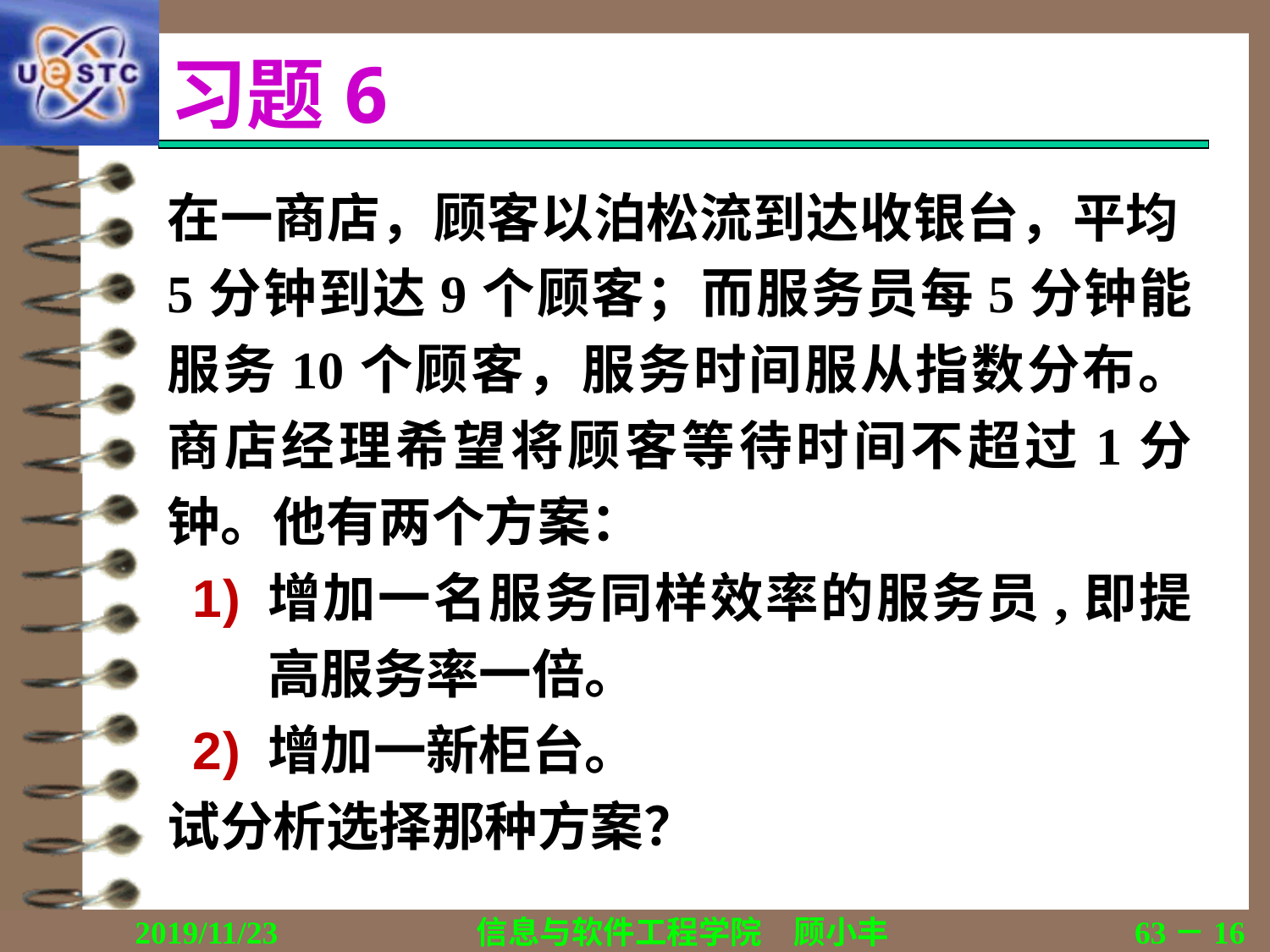

# 习题6
在一商店，顾客以泊松流到达收银台，平均5分钟到达9个顾客；而服务员每5分钟能服务10个顾客，服务时间服从指数分布。商店经理希望将顾客等待时间不超过1分钟。他有两个方案：
增加一名服务同样效率的服务员,即提高服务率一倍。
增加一新柜台。
试分析选择那种方案？
2019/11/23
信息与软件工程学院　顾小丰
63－16